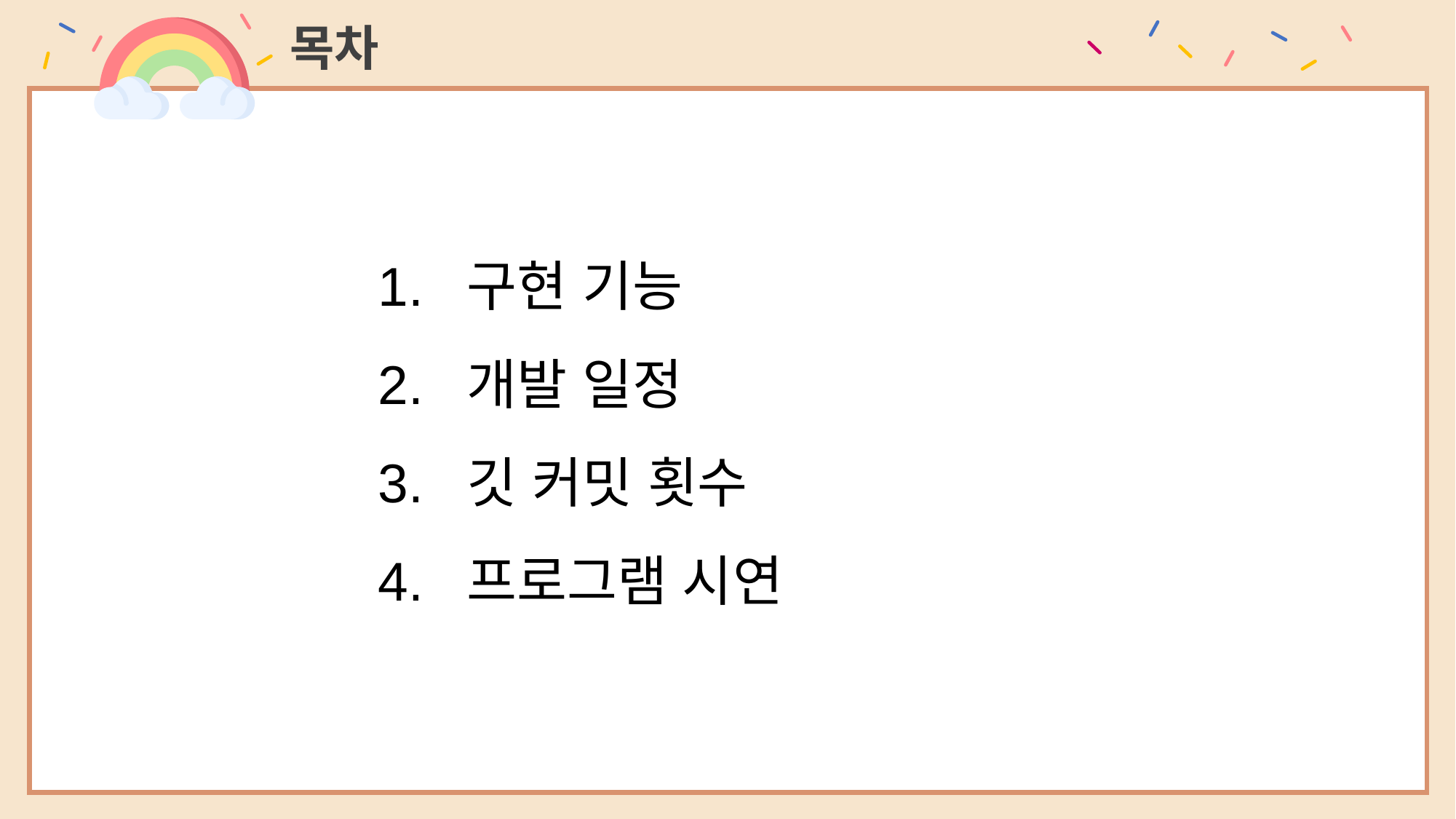

목차

구현 기능
개발 일정
깃 커밋 횟수
프로그램 시연